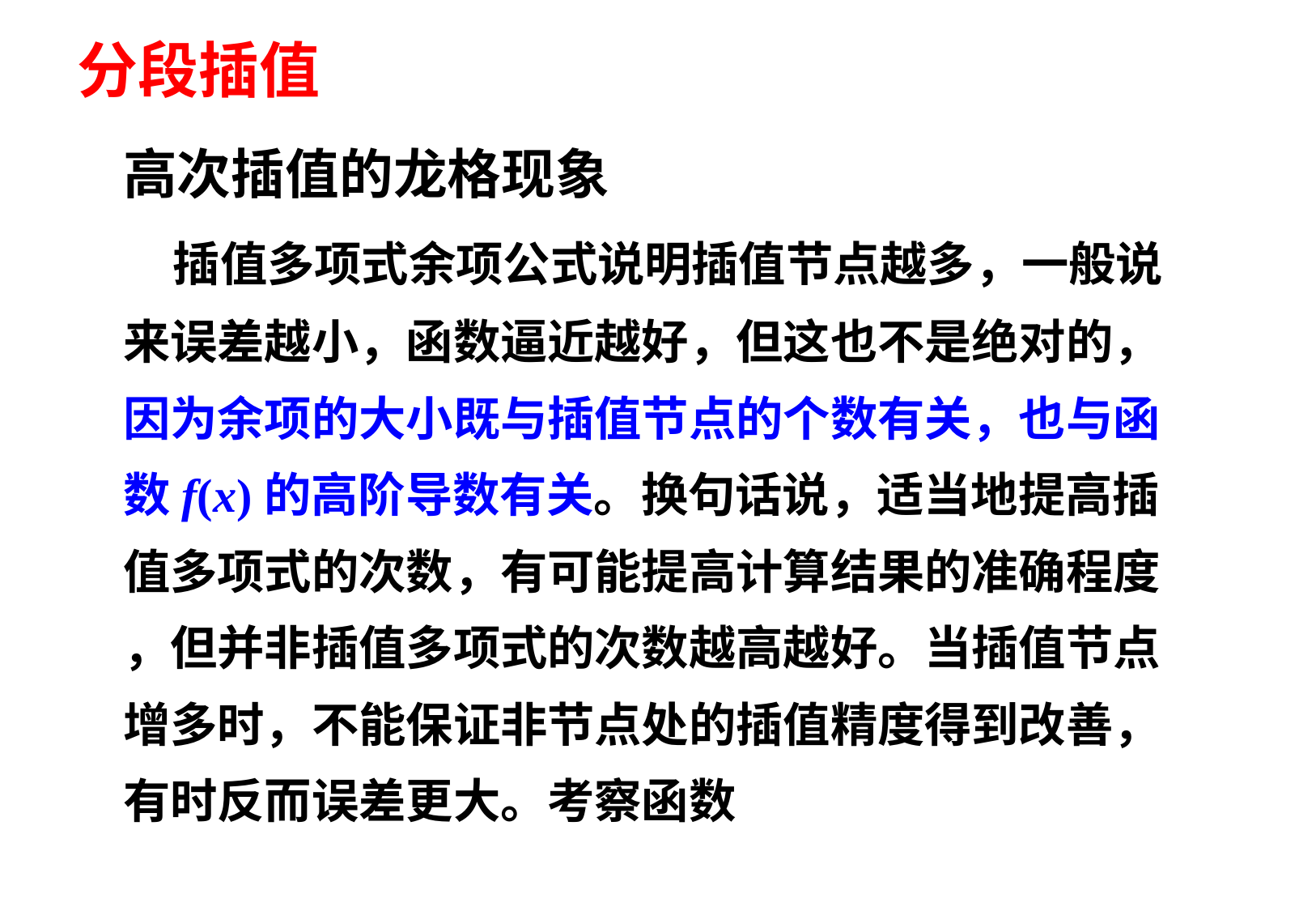

# 分段插值
高次插值的龙格现象
   插值多项式余项公式说明插值节点越多，一般说
来误差越小，函数逼近越好，但这也不是绝对的，
因为余项的大小既与插值节点的个数有关，也与函
数f(x)的高阶导数有关。换句话说，适当地提高插
值多项式的次数，有可能提高计算结果的准确程度
，但并非插值多项式的次数越高越好。当插值节点
增多时，不能保证非节点处的插值精度得到改善，
有时反而误差更大。考察函数